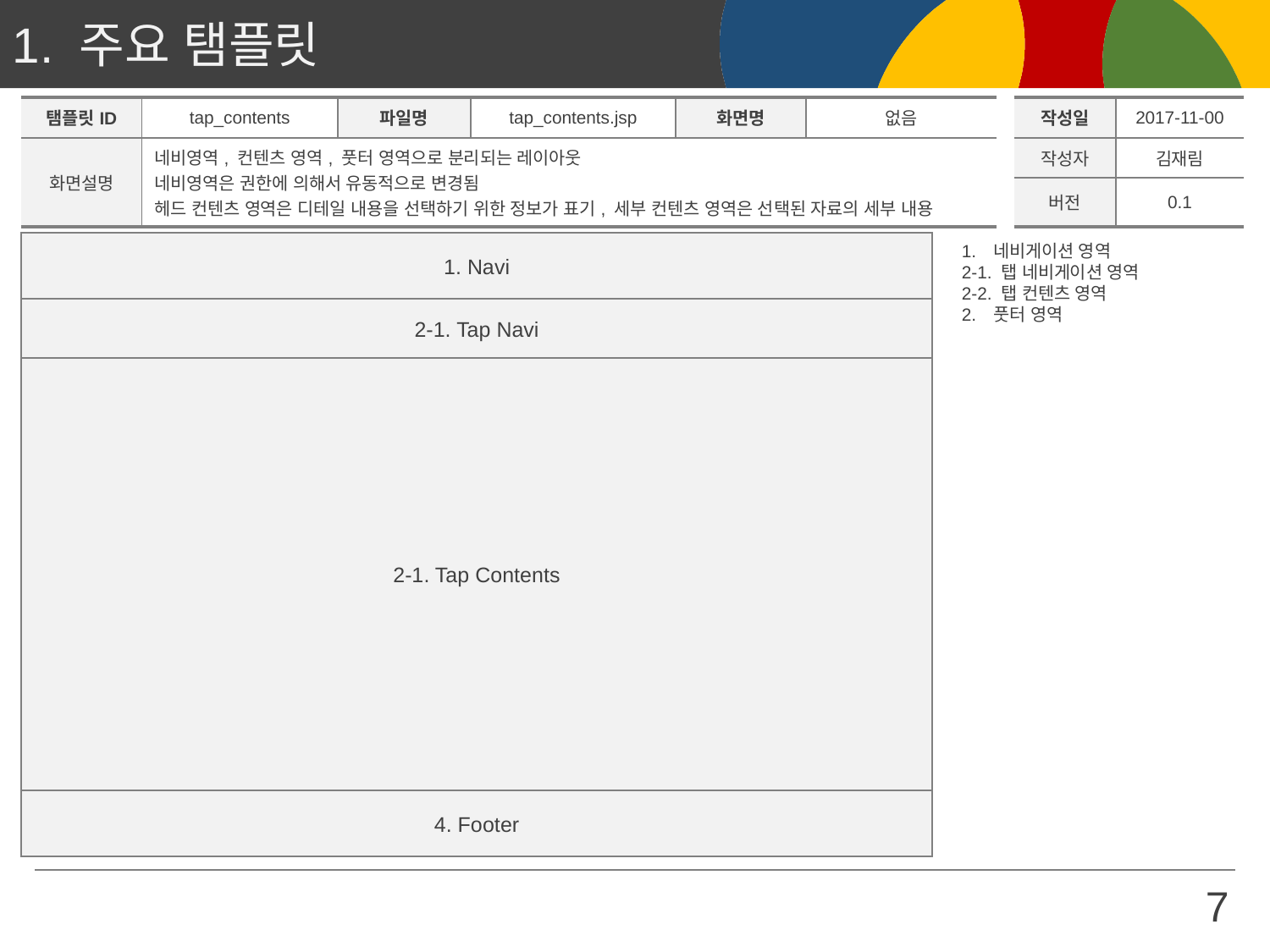

| 탬플릿ID | tap\_contents | 파일명 | tap\_contents.jsp | 화면명 | 없음 |  | 작성일 | 2017-11-00 |
| --- | --- | --- | --- | --- | --- | --- | --- | --- |
| 화면설명 | 네비영역, 컨텐츠 영역, 풋터 영역으로 분리되는 레이아웃 네비영역은 권한에 의해서 유동적으로 변경됨 헤드 컨텐츠 영역은 디테일 내용을 선택하기 위한 정보가 표기, 세부 컨텐츠 영역은 선택된 자료의 세부 내용 |  |  |  |  |  | 작성자 | 김재림 |
|  |  |  |  |  |  |  | 버전 | 0.1 |
1. Navi
네비게이션 영역
2-1. 탭 네비게이션 영역
2-2. 탭 컨텐츠 영역
풋터 영역
2-1. Tap Navi
2-1. Tap Contents
4. Footer